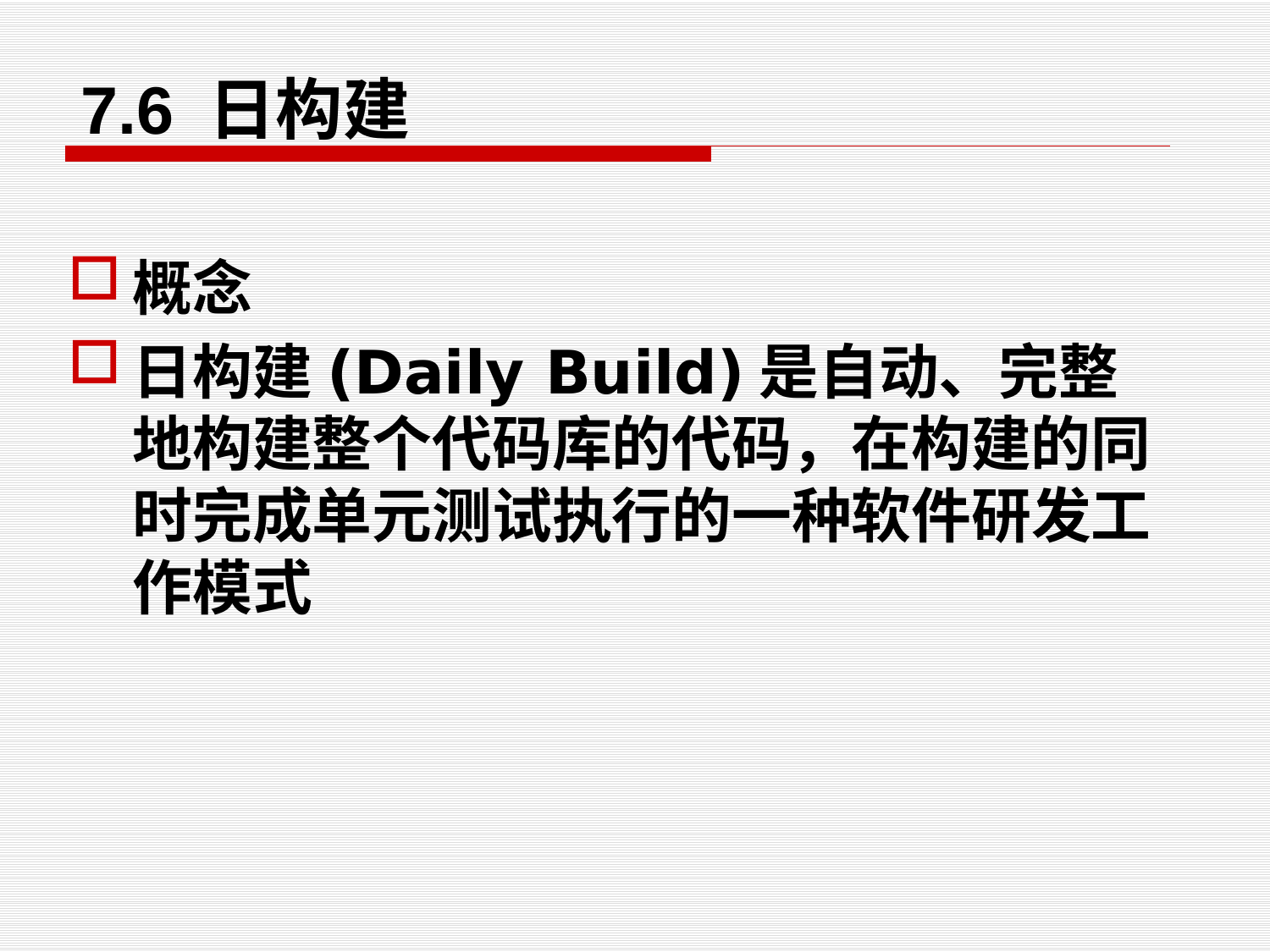

# 7.6 日构建
概念
日构建(Daily Build)是自动、完整地构建整个代码库的代码，在构建的同时完成单元测试执行的一种软件研发工作模式